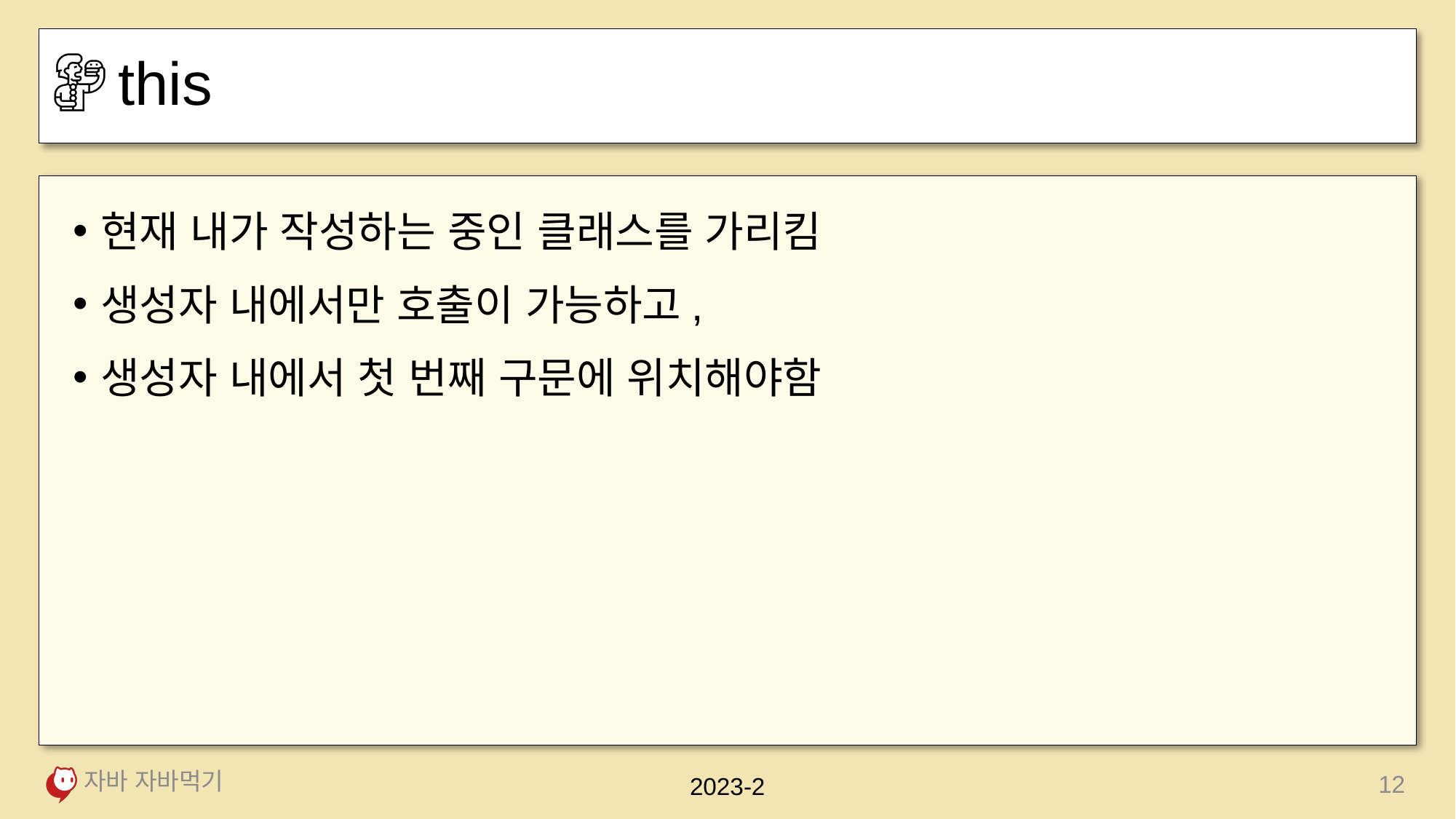

# this
현재 내가 작성하는 중인 클래스를 가리킴
생성자 내에서만 호출이 가능하고,
생성자 내에서 첫 번째 구문에 위치해야함

자바 자바먹기
12